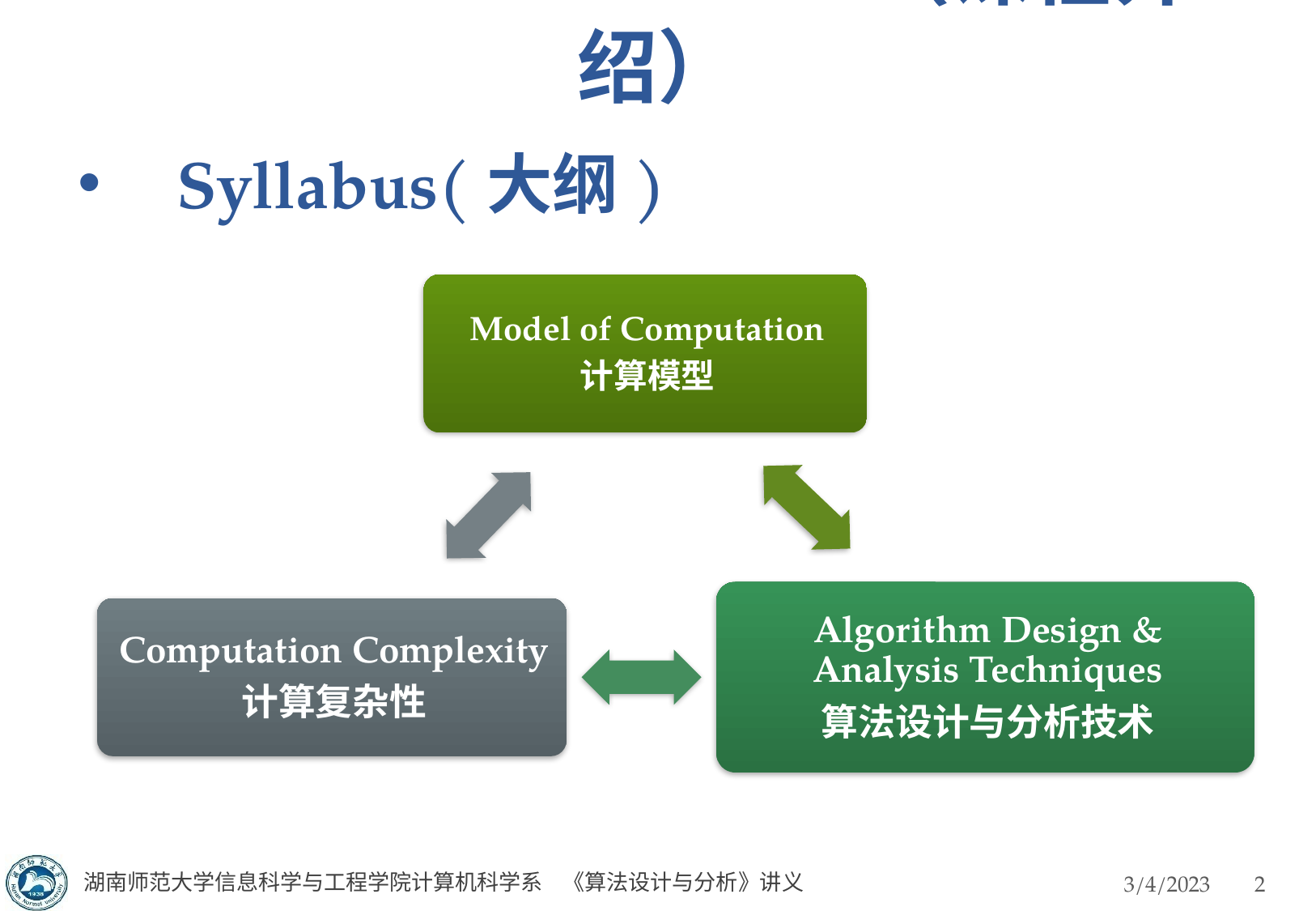

Course Information（课程介绍）
# Syllabus(大纲)
Model of Computation
计算模型

Algorithm Design & Analysis Techniques
算法设计与分析技术

Computation Complexity
计算复杂性

湖南师范大学信息科学与工程学院计算机科学系   《算法设计与分析》讲义
3/4/2023
2